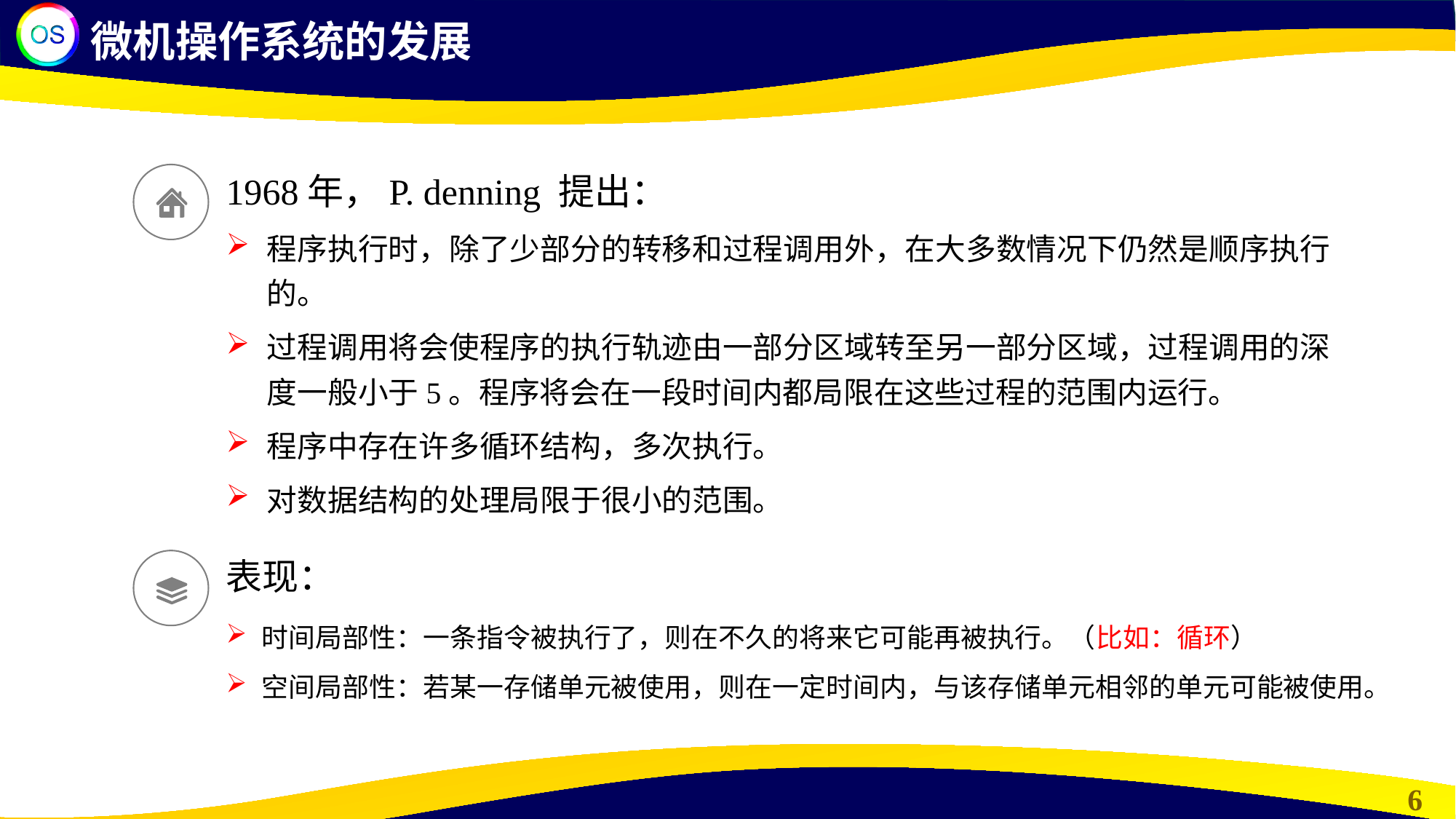

微机操作系统的发展

1968年，P. denning 提出：

程序执行时，除了少部分的转移和过程调用外，在大多数情况下仍然是顺序执行的。
过程调用将会使程序的执行轨迹由一部分区域转至另一部分区域，过程调用的深度一般小于5。程序将会在一段时间内都局限在这些过程的范围内运行。
程序中存在许多循环结构，多次执行。
对数据结构的处理局限于很小的范围。

表现：

时间局部性：一条指令被执行了，则在不久的将来它可能再被执行。（比如：循环）
空间局部性：若某一存储单元被使用，则在一定时间内，与该存储单元相邻的单元可能被使用。